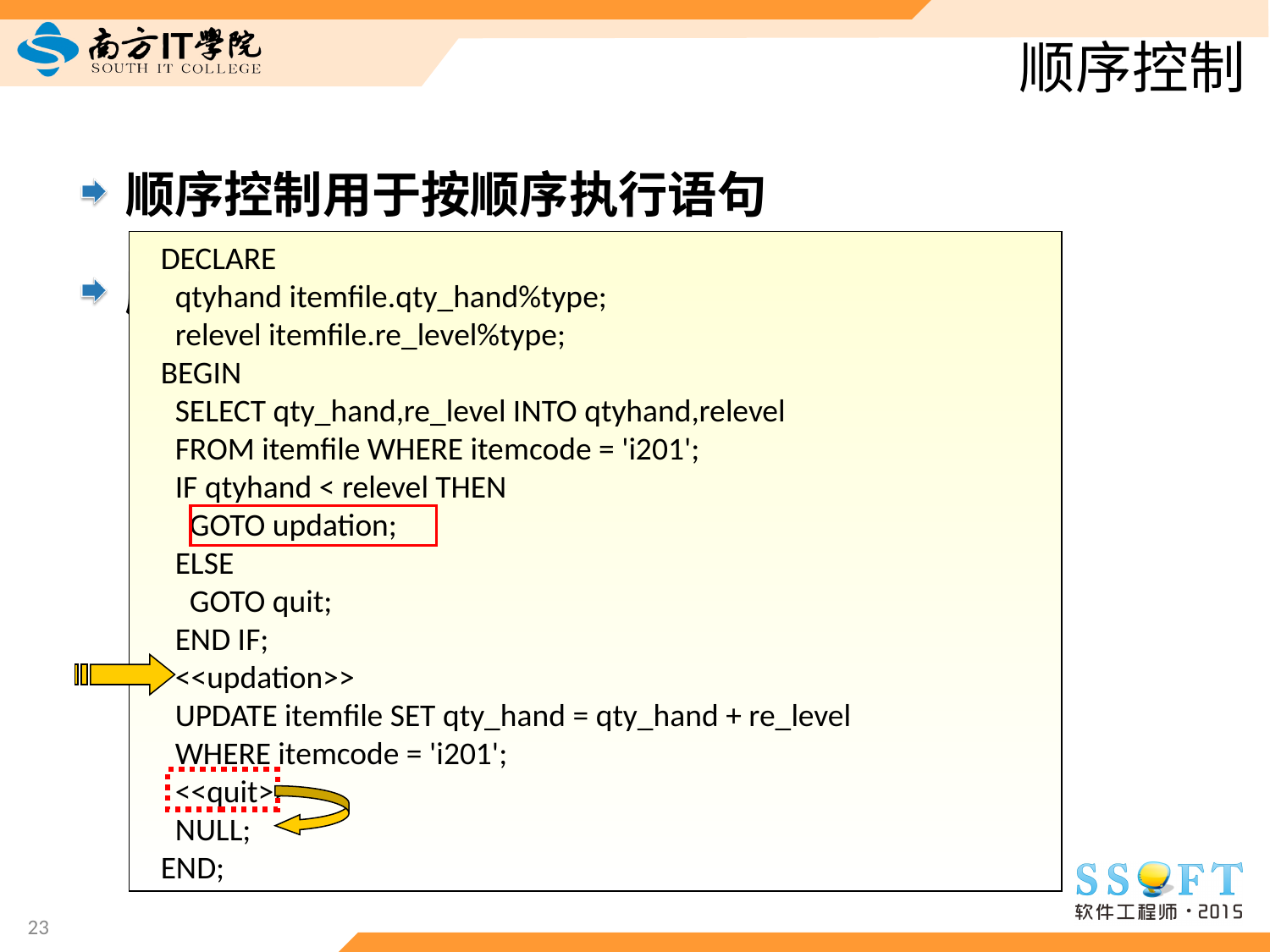

# 顺序控制
顺序控制用于按顺序执行语句
顺序控制语句包括：
GOTO 语句 -  无条件地转到标签指定的语句

DECLARE
  qtyhand itemfile.qty_hand%type;
  relevel itemfile.re_level%type;
BEGIN
  SELECT qty_hand,re_level INTO qtyhand,relevel
  FROM itemfile WHERE itemcode = 'i201';
  IF qtyhand < relevel THEN
    GOTO updation;
  ELSE
    GOTO quit;
  END IF;
  <<updation>>
  UPDATE itemfile SET qty_hand = qty_hand + re_level
  WHERE itemcode = 'i201';
  <<quit>>
  NULL;
END;

23